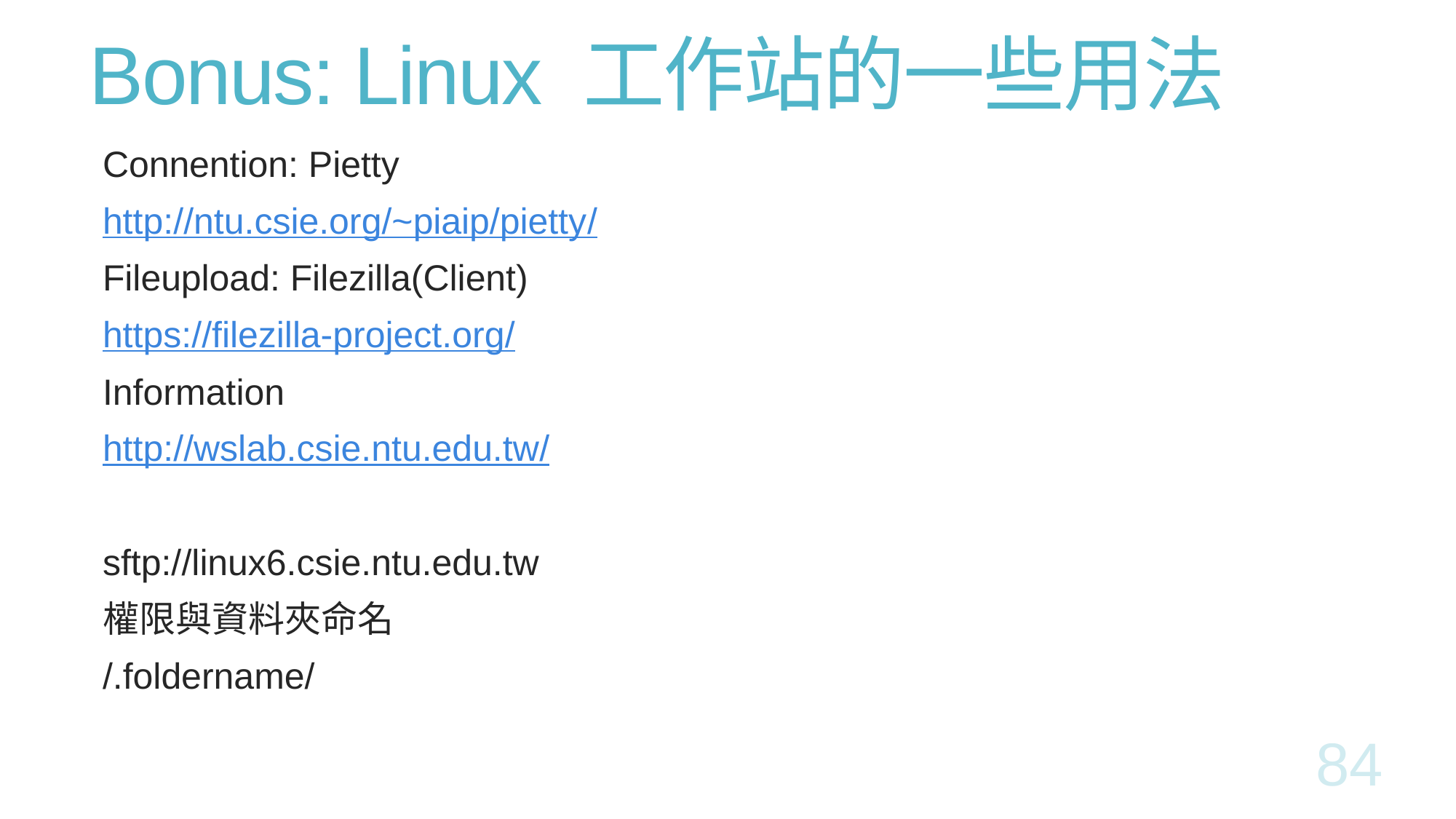

# Bonus: Linux 工作站的一些用法
Connention: Pietty
http://ntu.csie.org/~piaip/pietty/
Fileupload: Filezilla(Client)
https://filezilla-project.org/
Information
http://wslab.csie.ntu.edu.tw/

sftp://linux6.csie.ntu.edu.tw
權限與資料夾命名
/.foldername/

84